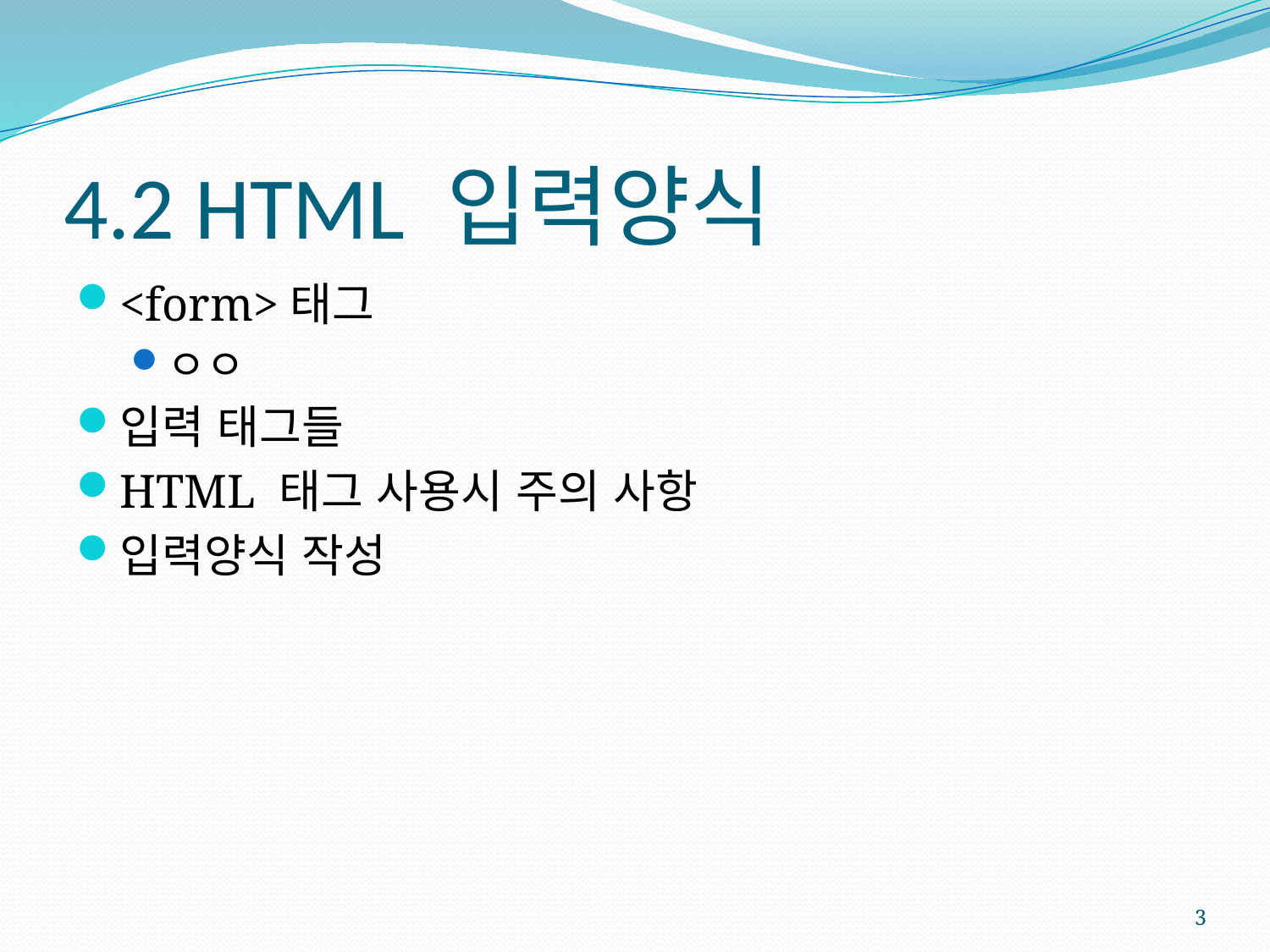

# 4.2 HTML 입력양식
<form>태그
ㅇㅇ
입력 태그들
HTML 태그 사용시 주의 사항
입력양식 작성
3